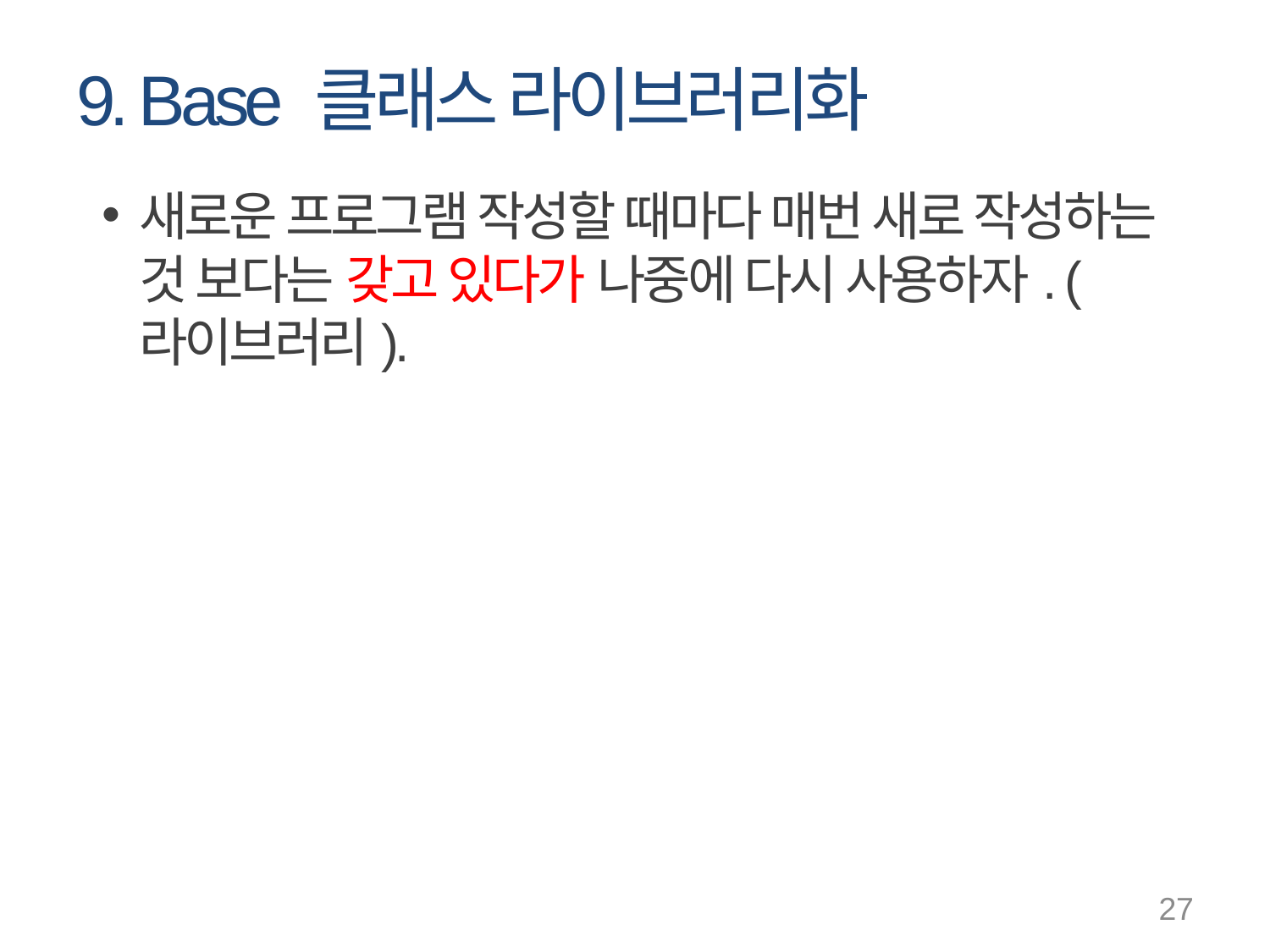

# 9. Base 클래스 라이브러리화
새로운 프로그램 작성할 때마다 매번 새로 작성하는 것 보다는 갖고 있다가 나중에 다시 사용하자. (라이브러리).
27